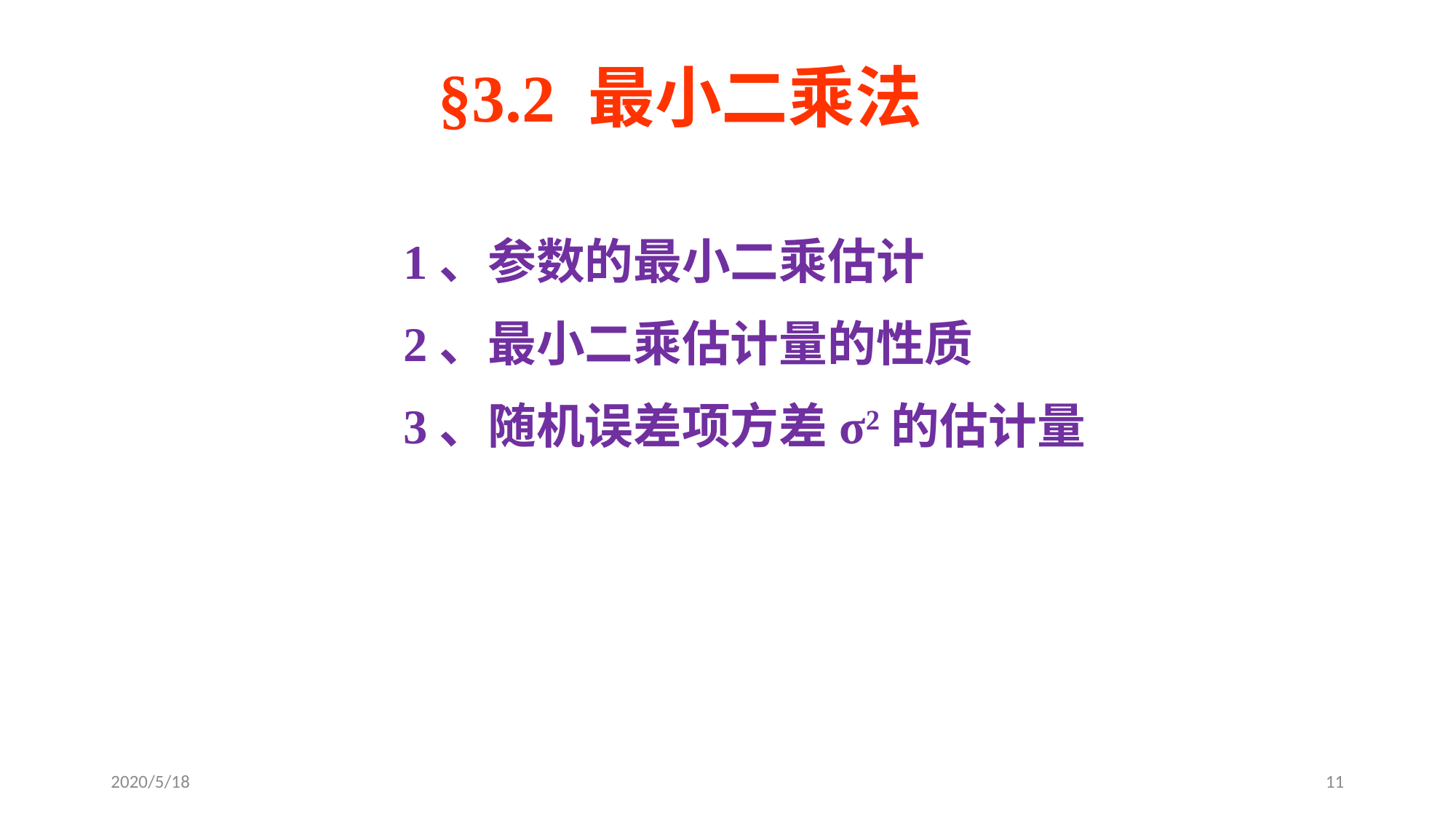

# §3.2 最小二乘法
1、参数的最小二乘估计
2、最小二乘估计量的性质
3、随机误差项方差σ2的估计量
2020/5/18
11